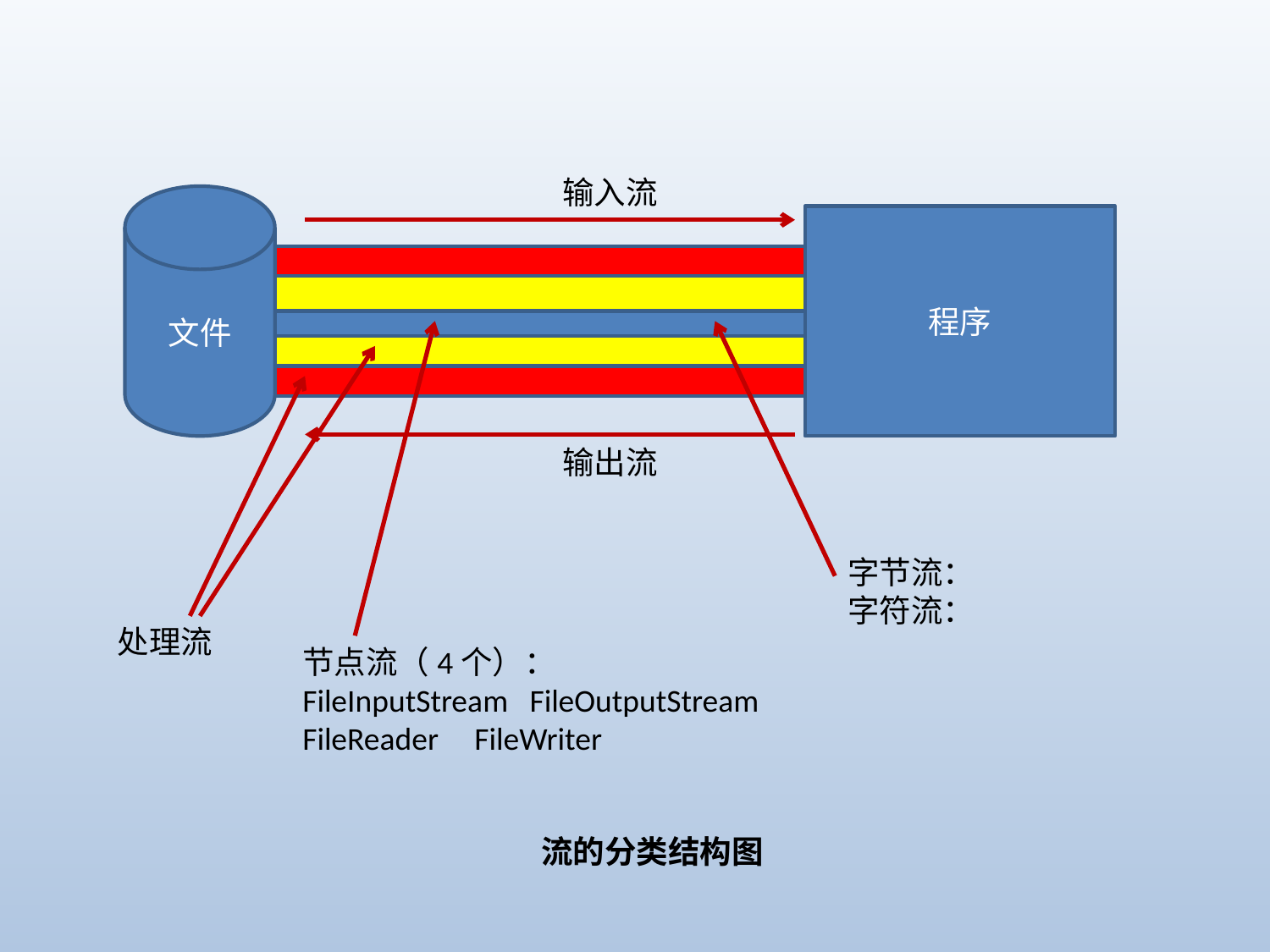

输入流
文件
程序

输出流
字节流：
字符流：
处理流
节点流（4个）：
FileInputStream   FileOutputStream
FileReader     FileWriter
流的分类结构图